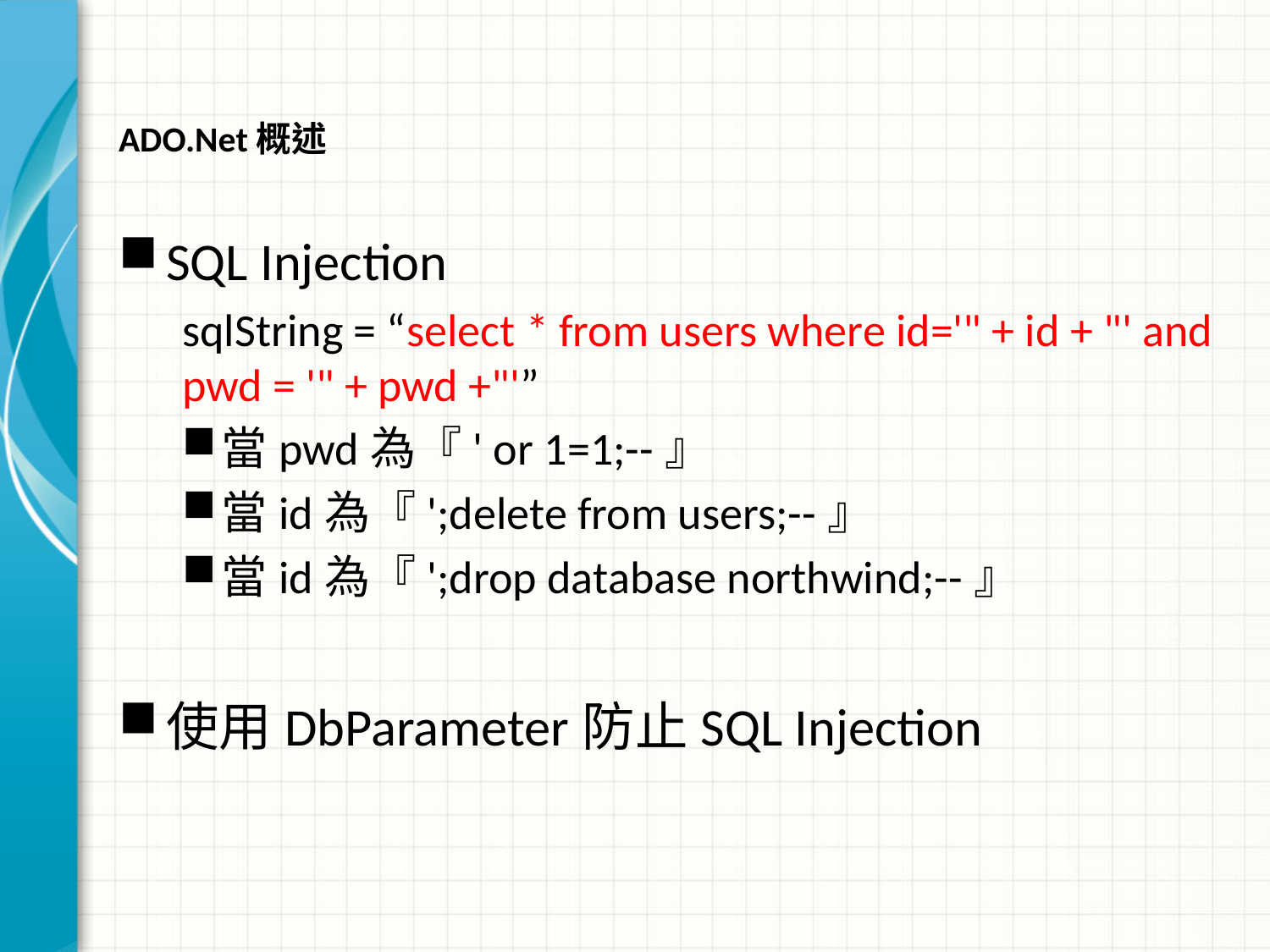

# ADO.Net概述
SQL Injection
sqlString = “select * from users where id='" + id + "' and pwd = '" + pwd +"'”
當pwd為『' or 1=1;--』
當id為『';delete from users;--』
當id為『';drop database northwind;--』

使用DbParameter防止SQL Injection